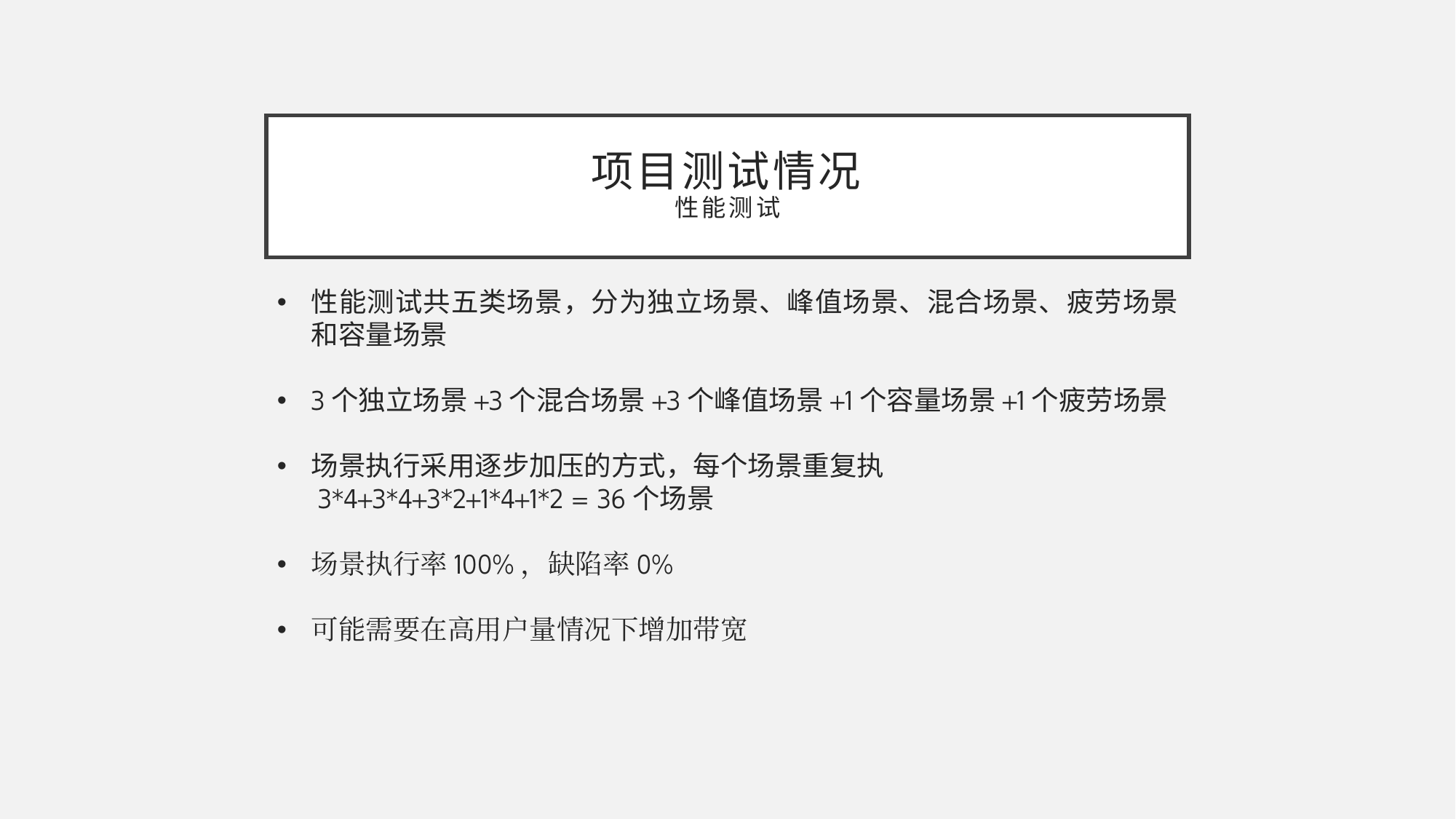

# 项目测试情况 性能测试
性能测试共五类场景，分为独立场景、峰值场景、混合场景、疲劳场景和容量场景

3个独立场景+3个混合场景+3个峰值场景+1个容量场景+1个疲劳场景

场景执行采用逐步加压的方式，每个场景重复执
     3*4+3*4+3*2+1*4+1*2 = 36个场景

场景执行率100%，缺陷率0%

可能需要在高用户量情况下增加带宽